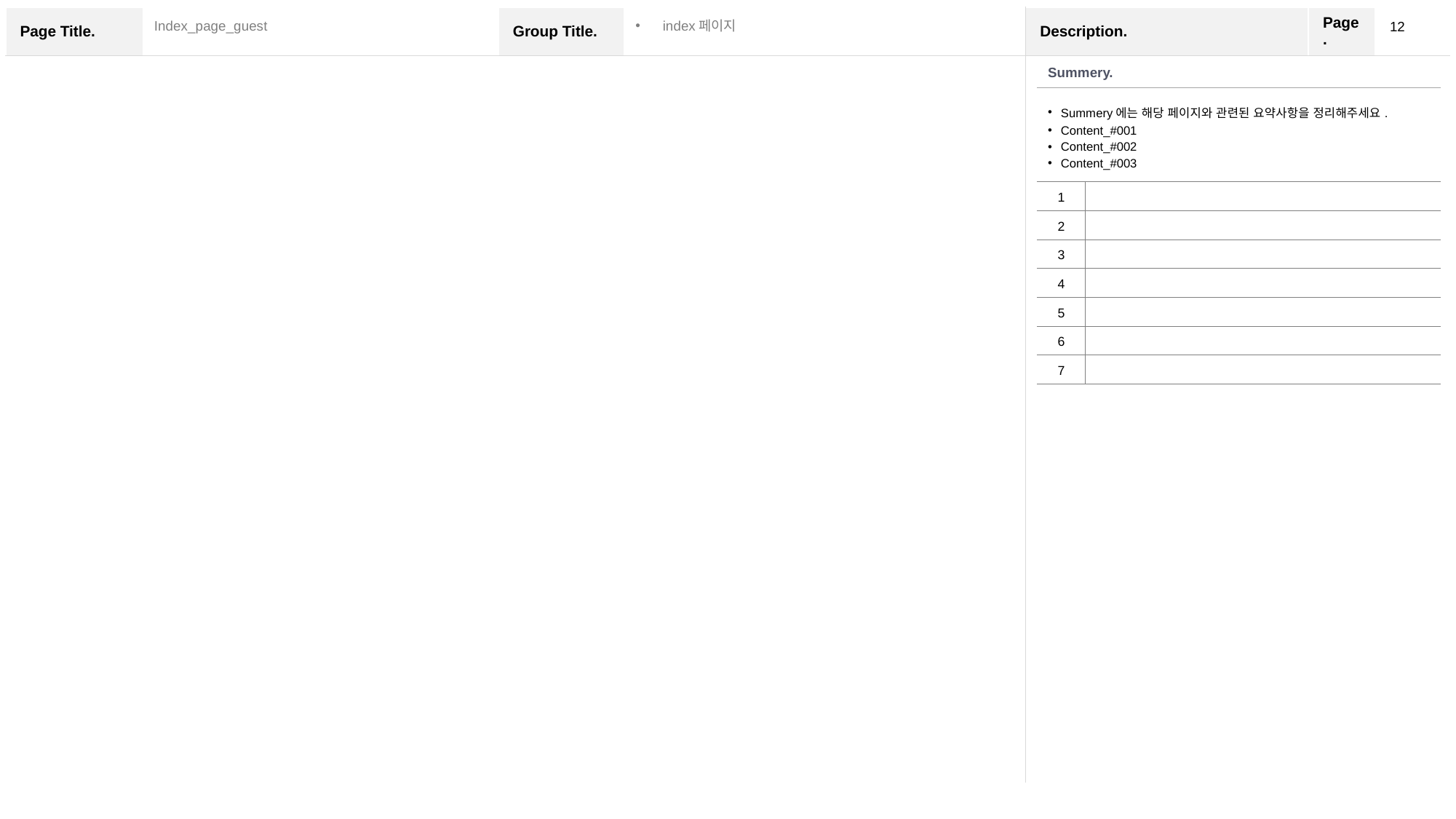

12
Index_page_guest
index페이지
| Summery. |  |
| --- | --- |
| Summery에는 해당 페이지와 관련된 요약사항을 정리해주세요. Content\_#001 Content\_#002 Content\_#003 |  |
| 1 |  |
| 2 |  |
| 3 |  |
| 4 |  |
| 5 |  |
| 6 |  |
| 7 |  |